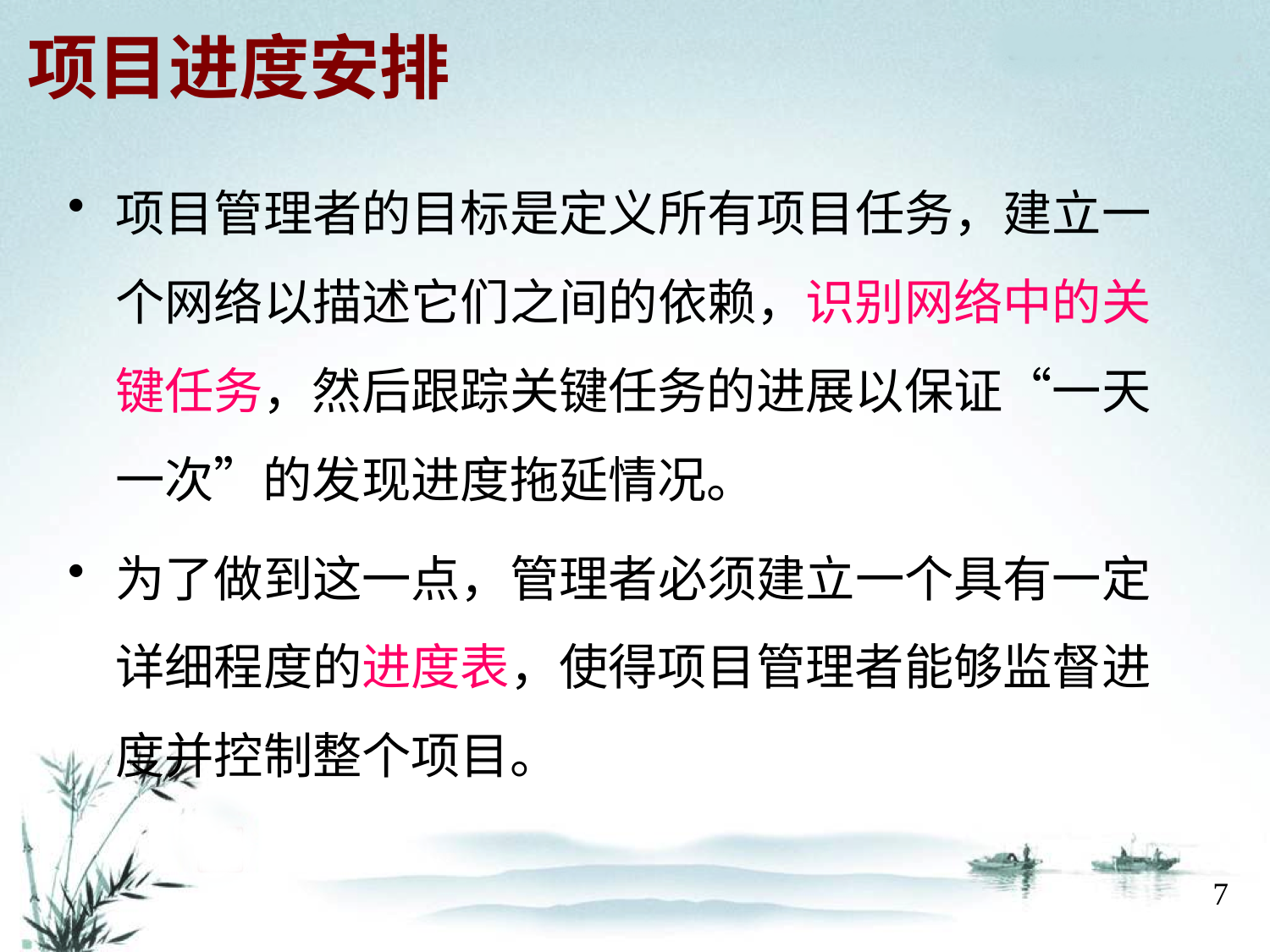

# 项目进度安排
项目管理者的目标是定义所有项目任务，建立一个网络以描述它们之间的依赖，识别网络中的关键任务，然后跟踪关键任务的进展以保证“一天一次”的发现进度拖延情况。
为了做到这一点，管理者必须建立一个具有一定详细程度的进度表，使得项目管理者能够监督进度并控制整个项目。

7